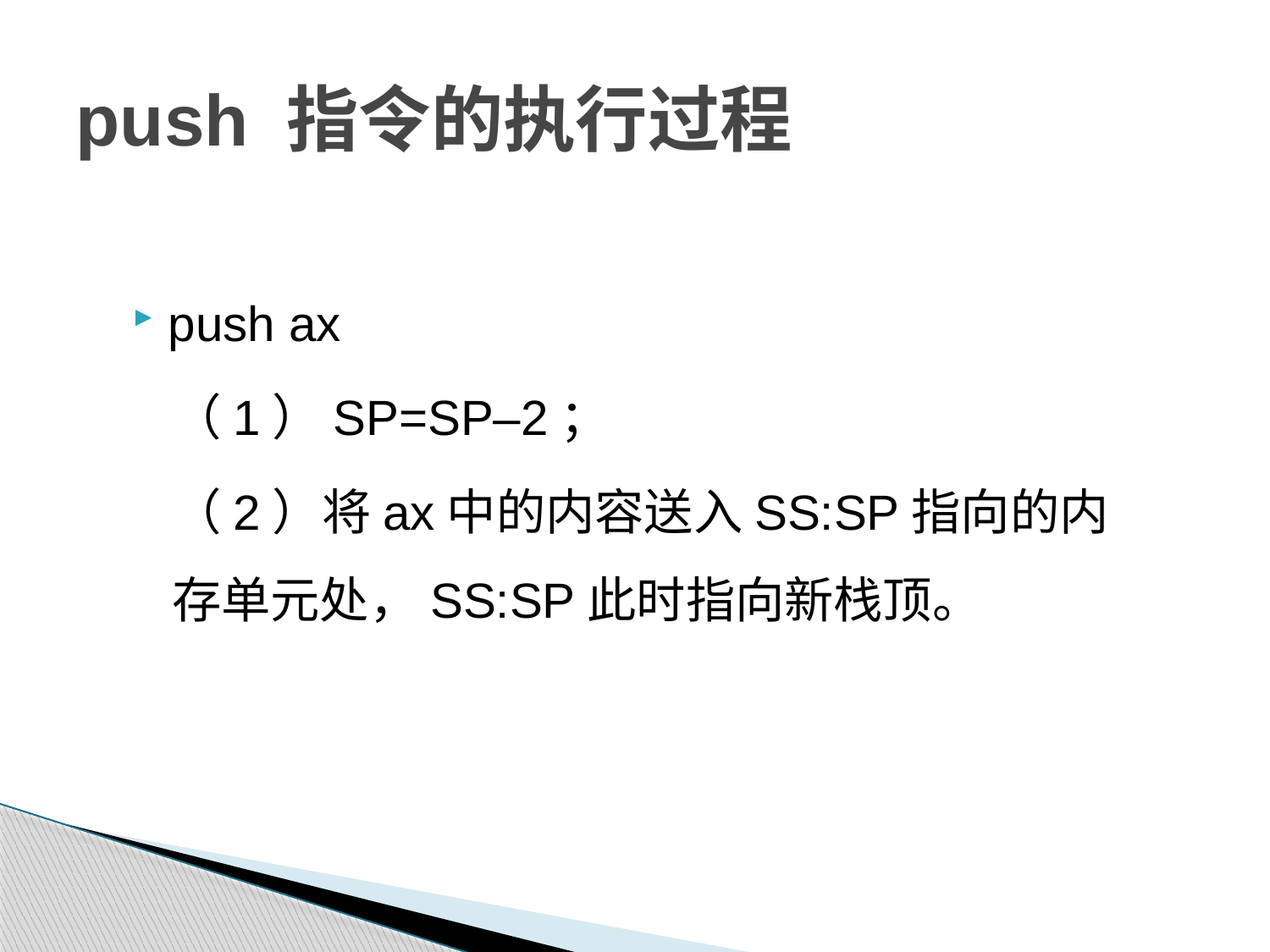

# push 指令的执行过程
push ax
（1）SP=SP–2；
（2）将ax中的内容送入SS:SP指向的内存单元处，SS:SP此时指向新栈顶。